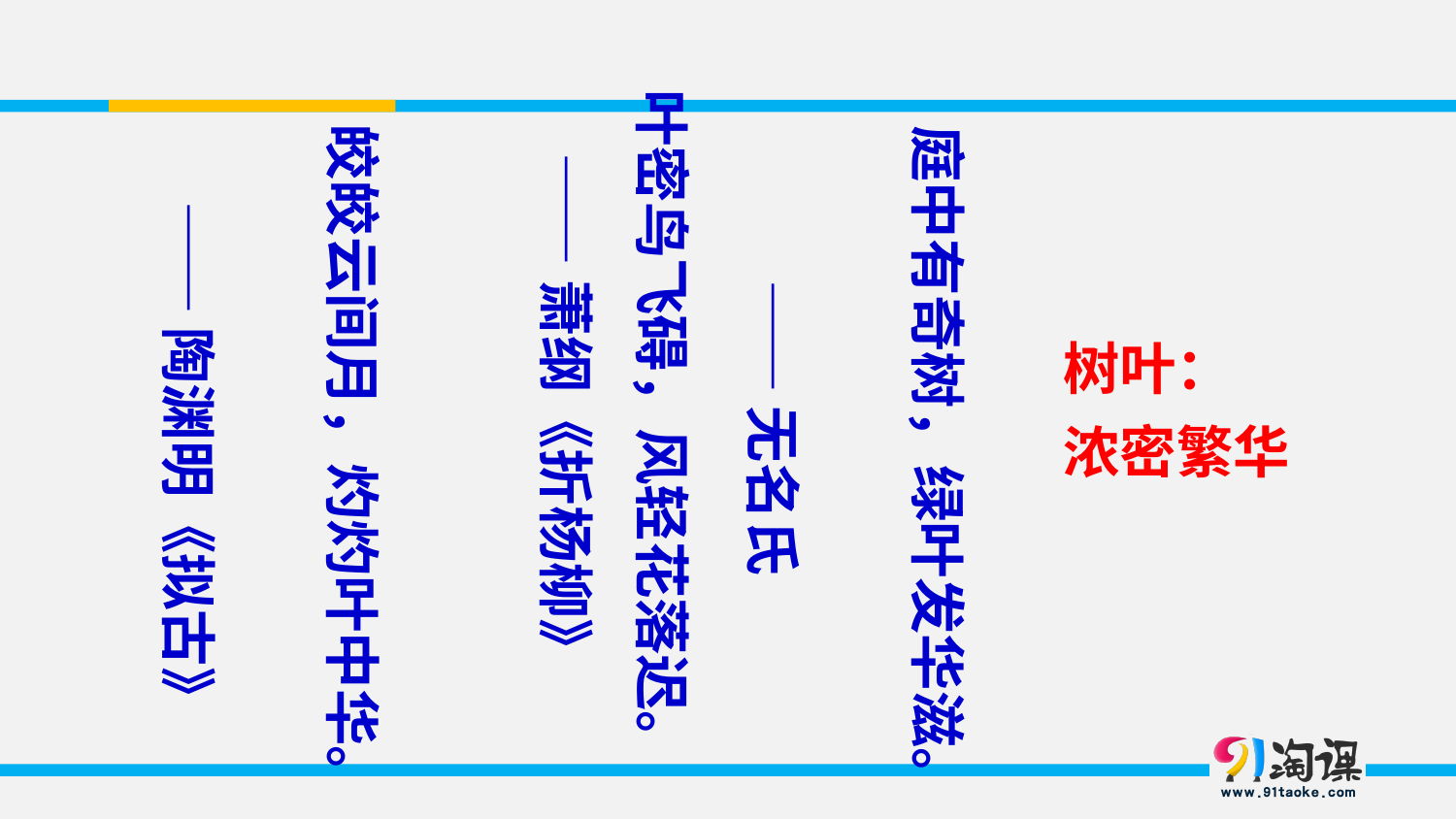

叶密鸟飞碍，风轻花落迟。
         ——萧纲《折杨柳》
皎皎云间月，灼灼叶中华。
      ——陶渊明《拟古》
庭中有奇树，绿叶发华滋。
            ——无名氏
树叶：
浓密繁华